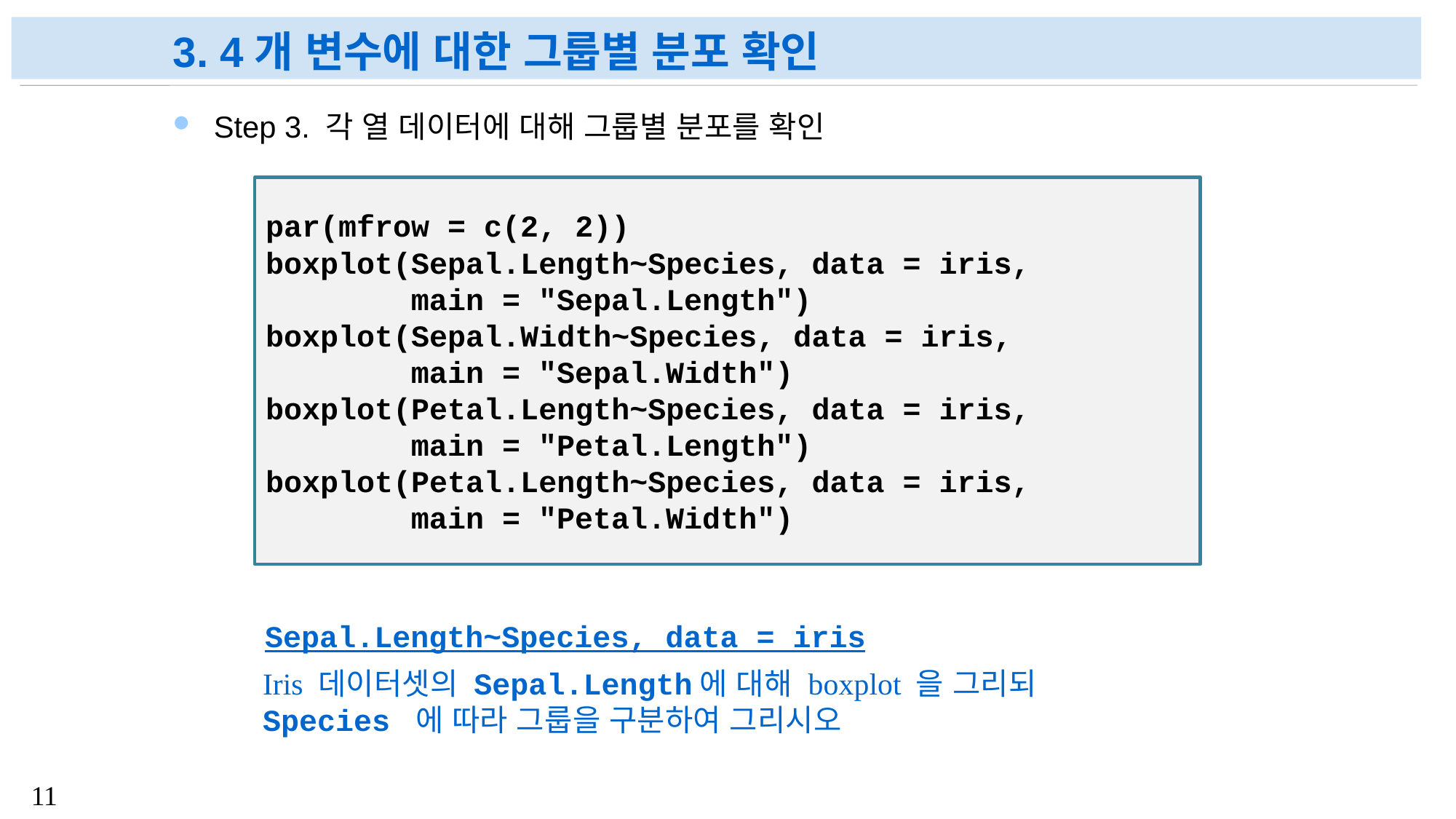

# 3. 4개 변수에 대한 그룹별 분포 확인
Step 3. 각 열 데이터에 대해 그룹별 분포를 확인
par(mfrow = c(2, 2))
boxplot(Sepal.Length~Species, data = iris,
        main = "Sepal.Length")
boxplot(Sepal.Width~Species, data = iris,
        main = "Sepal.Width")
boxplot(Petal.Length~Species, data = iris,
        main = "Petal.Length")
boxplot(Petal.Length~Species, data = iris,
        main = "Petal.Width")
Sepal.Length~Species, data = iris
Iris 데이터셋의 Sepal.Length에 대해 boxplot 을 그리되
Species 에 따라 그룹을 구분하여 그리시오